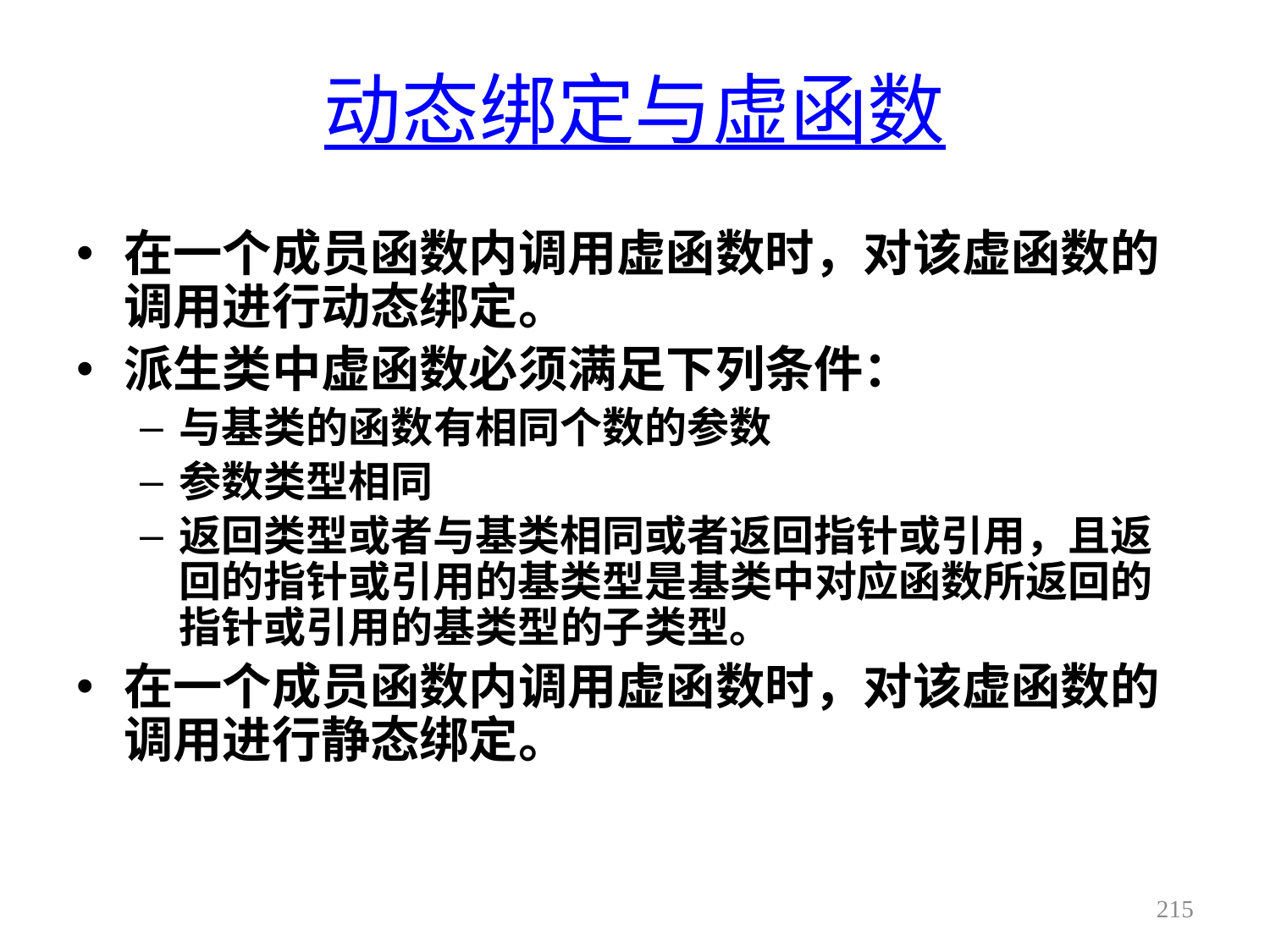

# 动态绑定与虚函数
在一个成员函数内调用虚函数时，对该虚函数的调用进行动态绑定。
派生类中虚函数必须满足下列条件：
与基类的函数有相同个数的参数
参数类型相同
返回类型或者与基类相同或者返回指针或引用，且返回的指针或引用的基类型是基类中对应函数所返回的指针或引用的基类型的子类型。
在一个成员函数内调用虚函数时，对该虚函数的调用进行静态绑定。
215